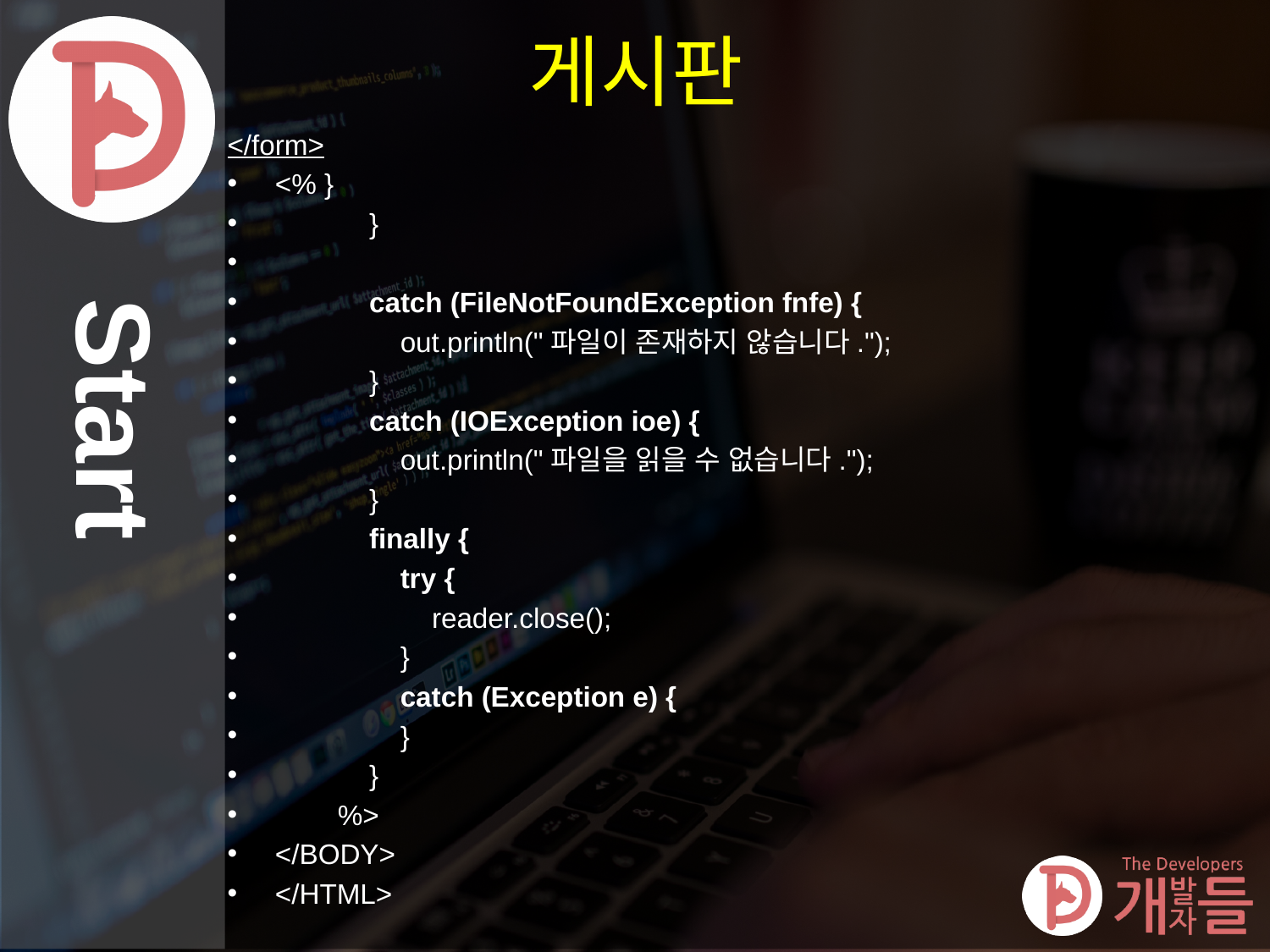

# 게시판
</form>
<% }
            }

            catch (FileNotFoundException fnfe) {
                out.println("파일이 존재하지 않습니다.");
            }
            catch (IOException ioe) {
                out.println("파일을 읽을 수 없습니다.");
            }
            finally {
                try {
                    reader.close();
                }
                catch (Exception e) {
                }
            }
        %>
</BODY>
</HTML>

Start